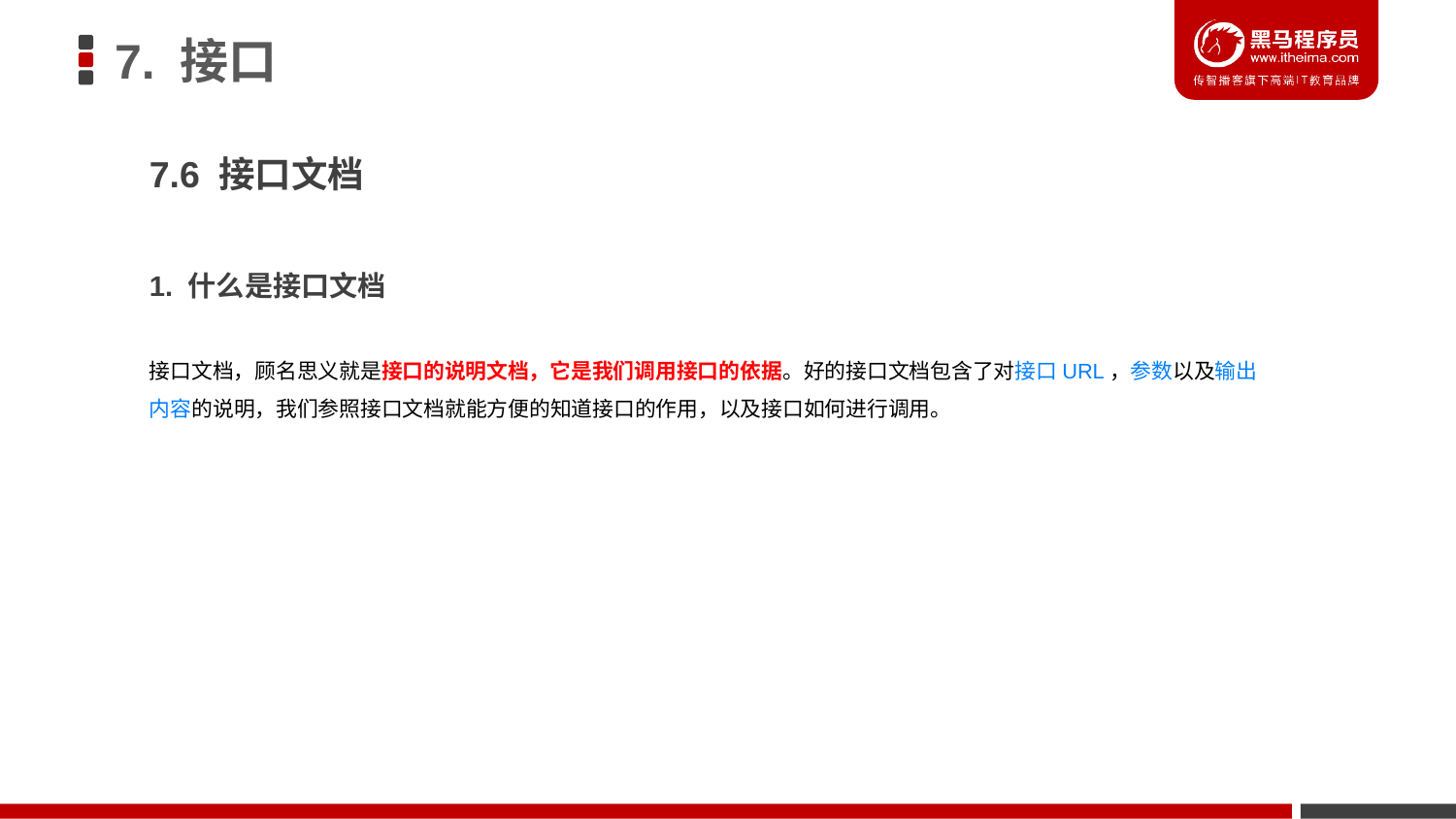

# 7. 接口
7.6 接口文档
1. 什么是接口文档
接口文档，顾名思义就是接口的说明文档，它是我们调用接口的依据。好的接口文档包含了对接口URL，参数以及输出内容的说明，我们参照接口文档就能方便的知道接口的作用，以及接口如何进行调用。